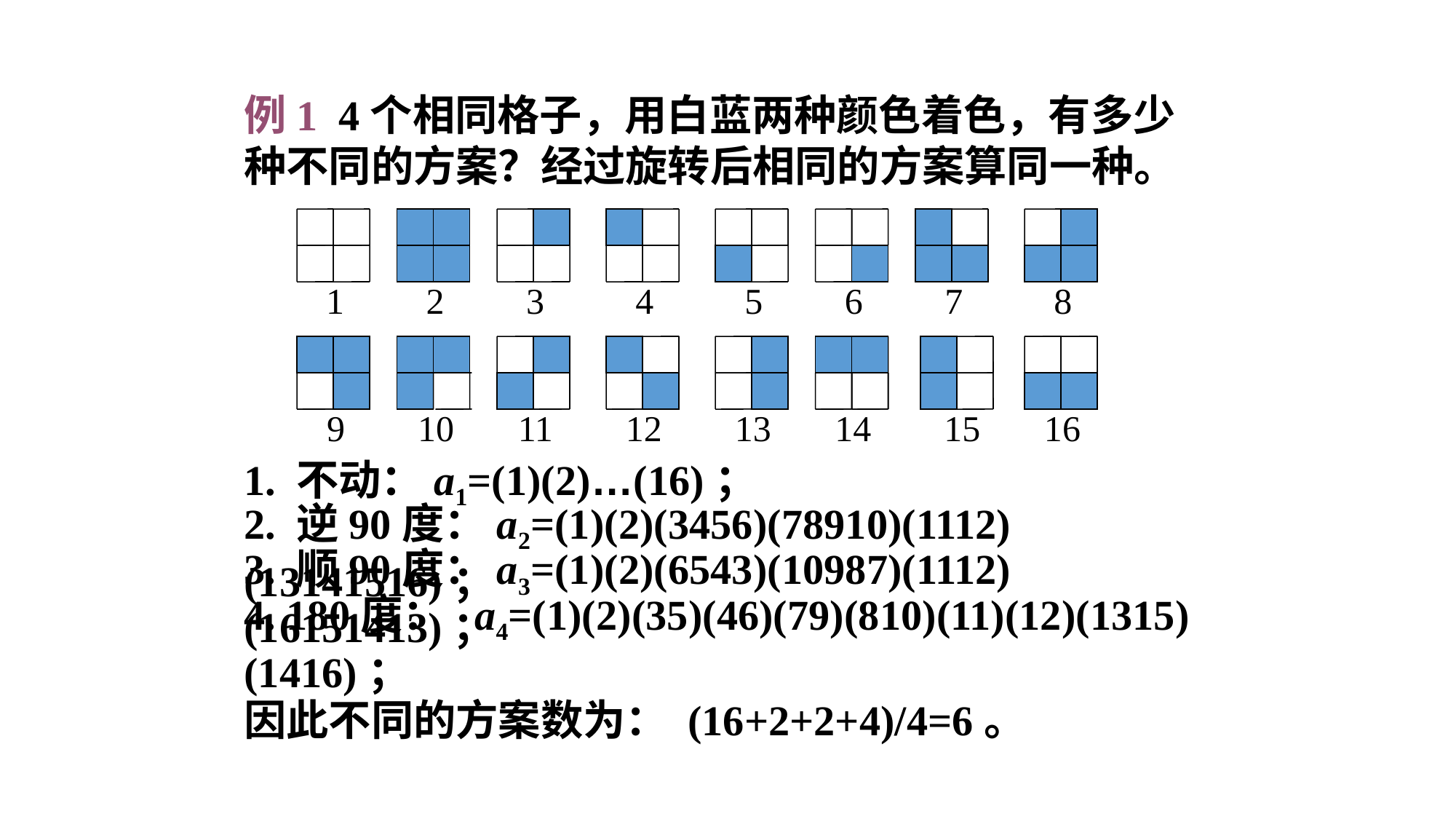

例1  4个相同格子，用白蓝两种颜色着色，有多少种不同的方案？经过旋转后相同的方案算同一种。

1         2         3          4          5         6         7          8

 9        10       11        12        13       14        15       16

1. 不动：a1=(1)(2)…(16)；
2. 逆90度：a2=(1)(2)(3456)(78910)(1112)(13141516)；
3. 顺90度：a3=(1)(2)(6543)(10987)(1112)(16151413)；
4. 180度：  a4=(1)(2)(35)(46)(79)(810)(11)(12)(1315)(1416)；
因此不同的方案数为： (16+2+2+4)/4=6。